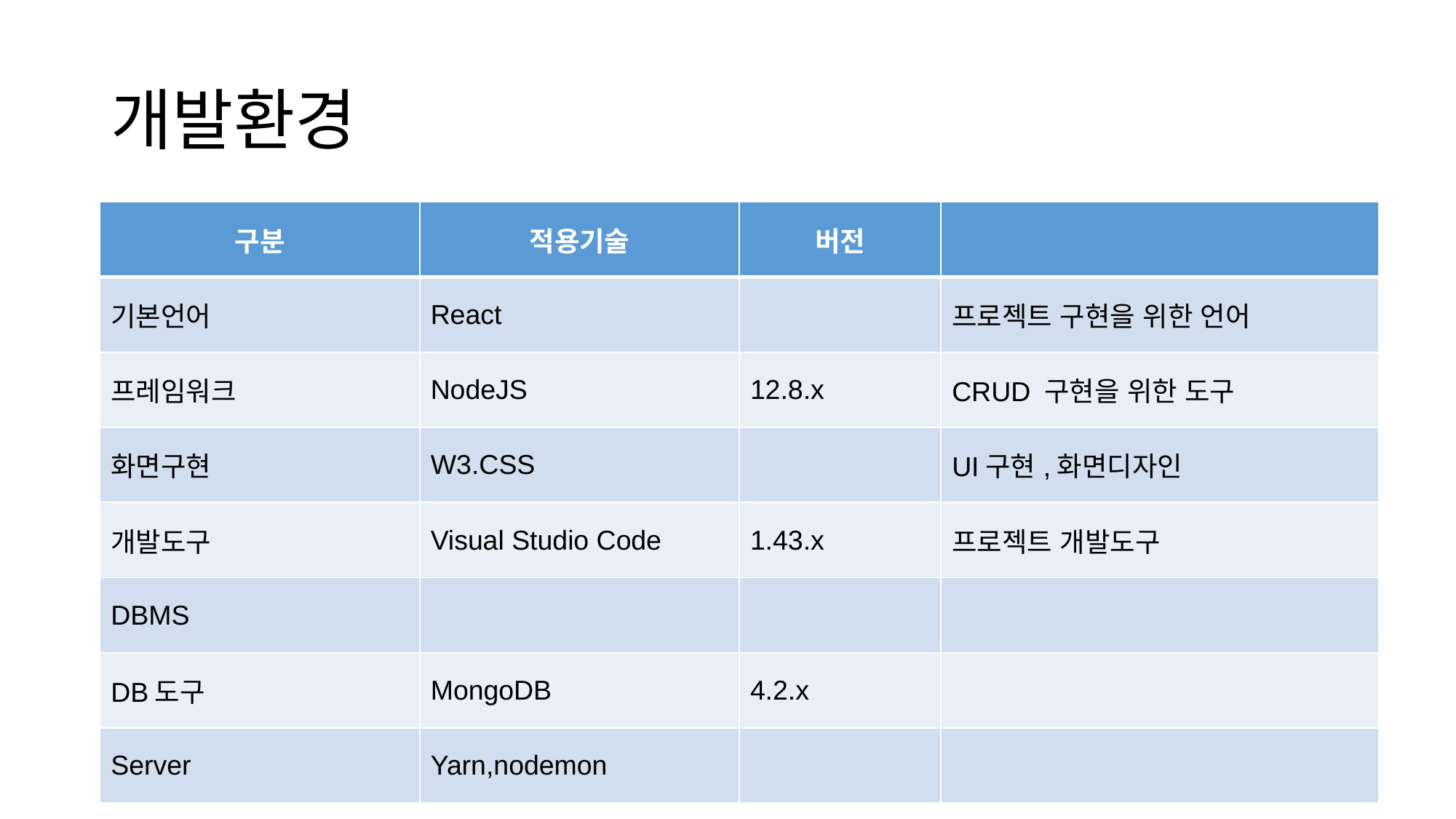

# 개발환경
| 구분 | 적용기술 | 버전 |  |
| --- | --- | --- | --- |
| 기본언어 | React |  | 프로젝트 구현을 위한 언어 |
| 프레임워크 | NodeJS | 12.8.x | CRUD 구현을 위한 도구 |
| 화면구현 | W3.CSS |  | UI구현,화면디자인 |
| 개발도구 | Visual Studio Code | 1.43.x | 프로젝트 개발도구 |
| DBMS |  |  |  |
| DB도구 | MongoDB | 4.2.x |  |
| Server | Yarn,nodemon |  |  |